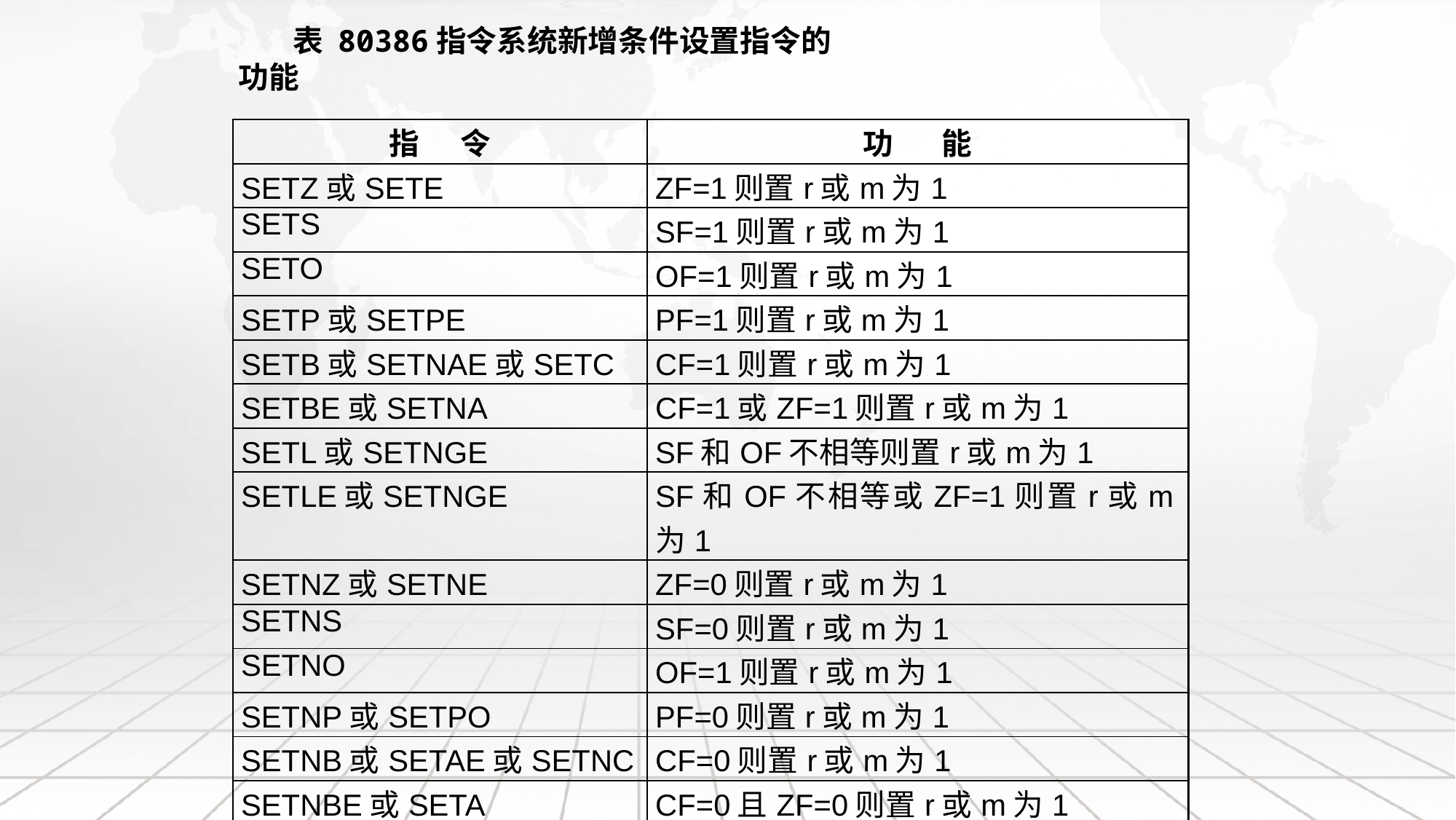

表 80386指令系统新增条件设置指令的功能
| 指 令 | 功 能 |
| --- | --- |
| SETZ或SETE | ZF=1则置r或m为1 |
| SETS | SF=1则置r或m为1 |
| SETO | OF=1则置r或m为1 |
| SETP或SETPE | PF=1则置r或m为1 |
| SETB或SETNAE或SETC | CF=1则置r或m为1 |
| SETBE或SETNA | CF=1或ZF=1则置r或m为1 |
| SETL或SETNGE | SF和OF不相等则置r或m为1 |
| SETLE或SETNGE | SF和OF不相等或ZF=1则置r或m为1 |
| SETNZ或SETNE | ZF=0则置r或m为1 |
| SETNS | SF=0则置r或m为1 |
| SETNO | OF=1则置r或m为1 |
| SETNP或SETPO | PF=0则置r或m为1 |
| SETNB或SETAE或SETNC | CF=0则置r或m为1 |
| SETNBE或SETA | CF=0且ZF=0则置r或m为1 |
| SETNL或SETGE | SF和OF相等则置r或m为1 |
| SETNLE或SETG | SF和OF相等且ZF=0则置r或m为1 |